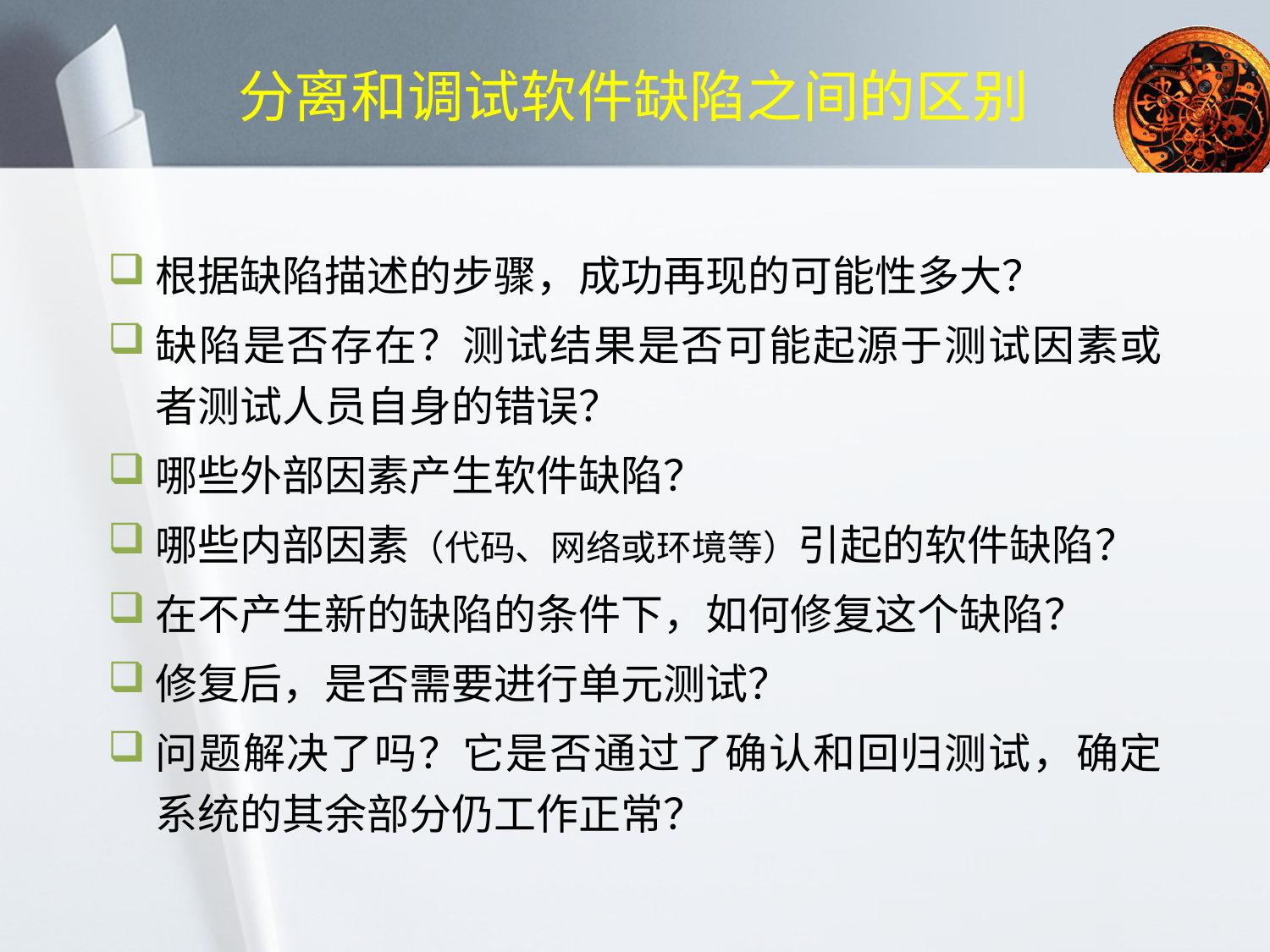

# 分离和调试软件缺陷之间的区别

根据缺陷描述的步骤，成功再现的可能性多大？
缺陷是否存在？测试结果是否可能起源于测试因素或者测试人员自身的错误？
哪些外部因素产生软件缺陷？
哪些内部因素（代码、网络或环境等）引起的软件缺陷？
在不产生新的缺陷的条件下，如何修复这个缺陷？
修复后，是否需要进行单元测试？
问题解决了吗？它是否通过了确认和回归测试，确定系统的其余部分仍工作正常？